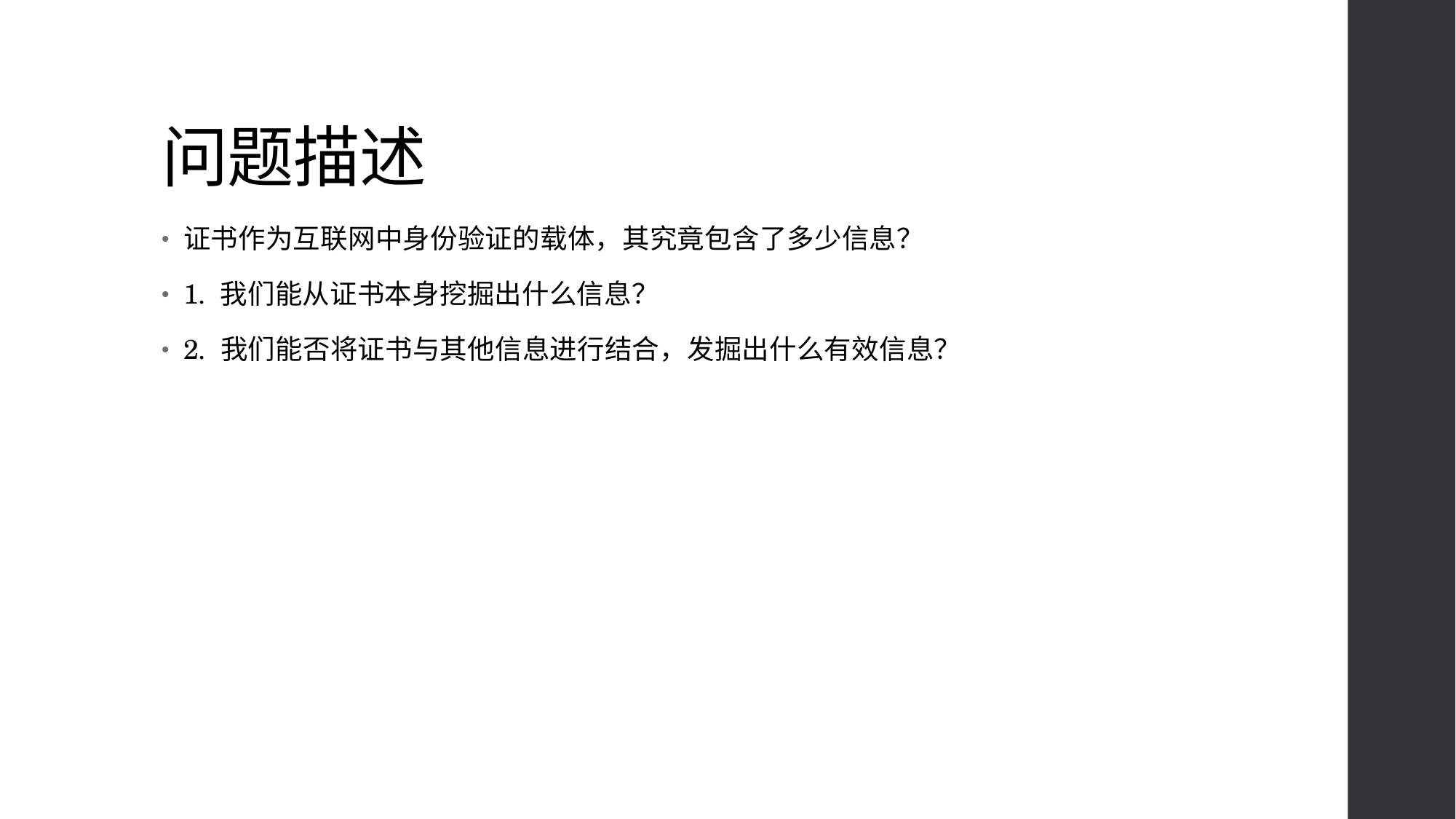

# 问题描述
证书作为互联网中身份验证的载体，其究竟包含了多少信息？
1. 我们能从证书本身挖掘出什么信息？
2. 我们能否将证书与其他信息进行结合，发掘出什么有效信息？